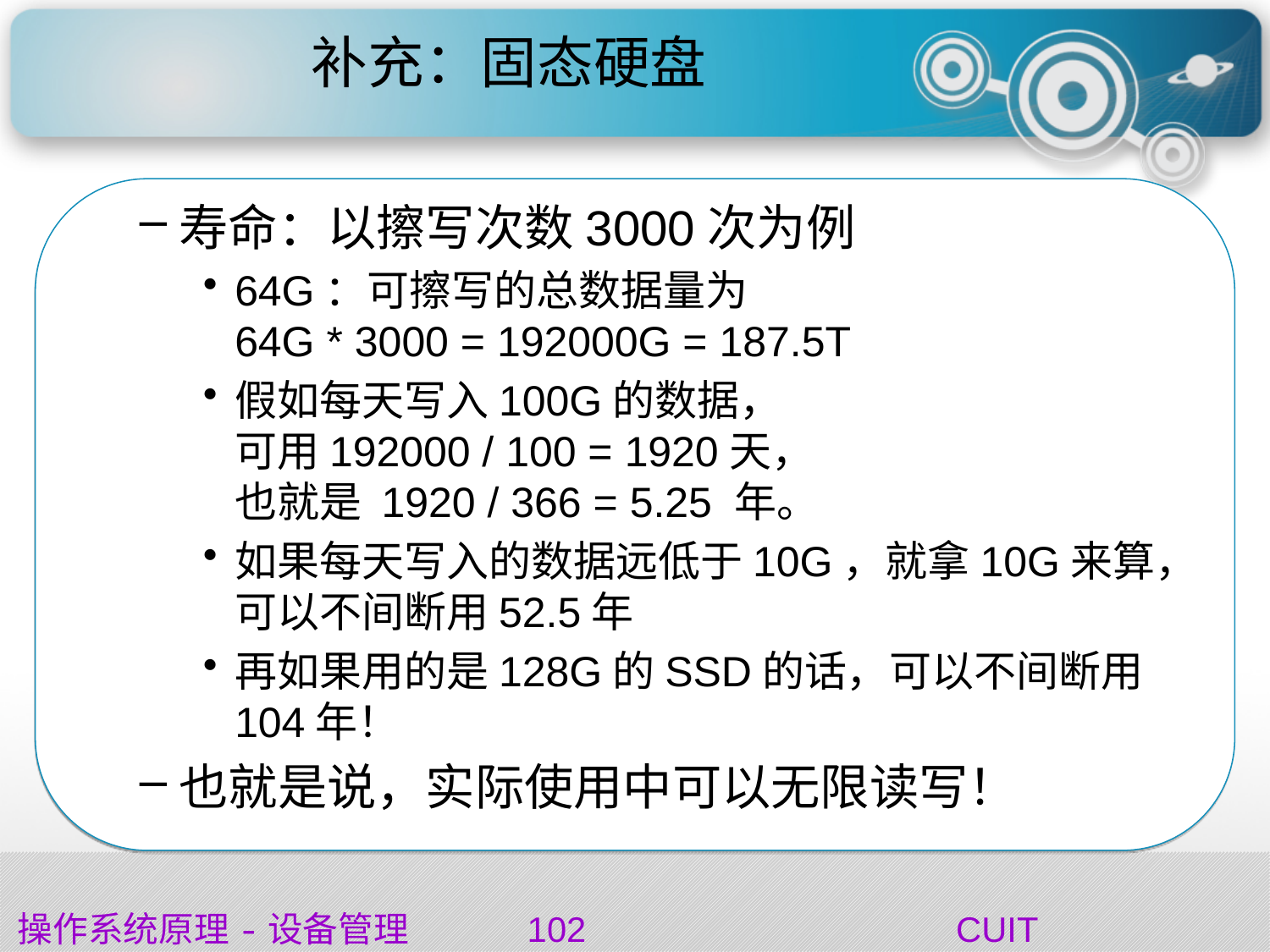

# 补充：固态硬盘
寿命：以擦写次数3000次为例
64G：可擦写的总数据量为
64G * 3000 = 192000G = 187.5T
假如每天写入100G的数据，
可用192000 / 100 = 1920天，
也就是 1920 / 366 = 5.25 年。
如果每天写入的数据远低于10G，就拿10G来算，可以不间断用52.5年
再如果用的是128G的SSD的话，可以不间断用104年！
也就是说，实际使用中可以无限读写！